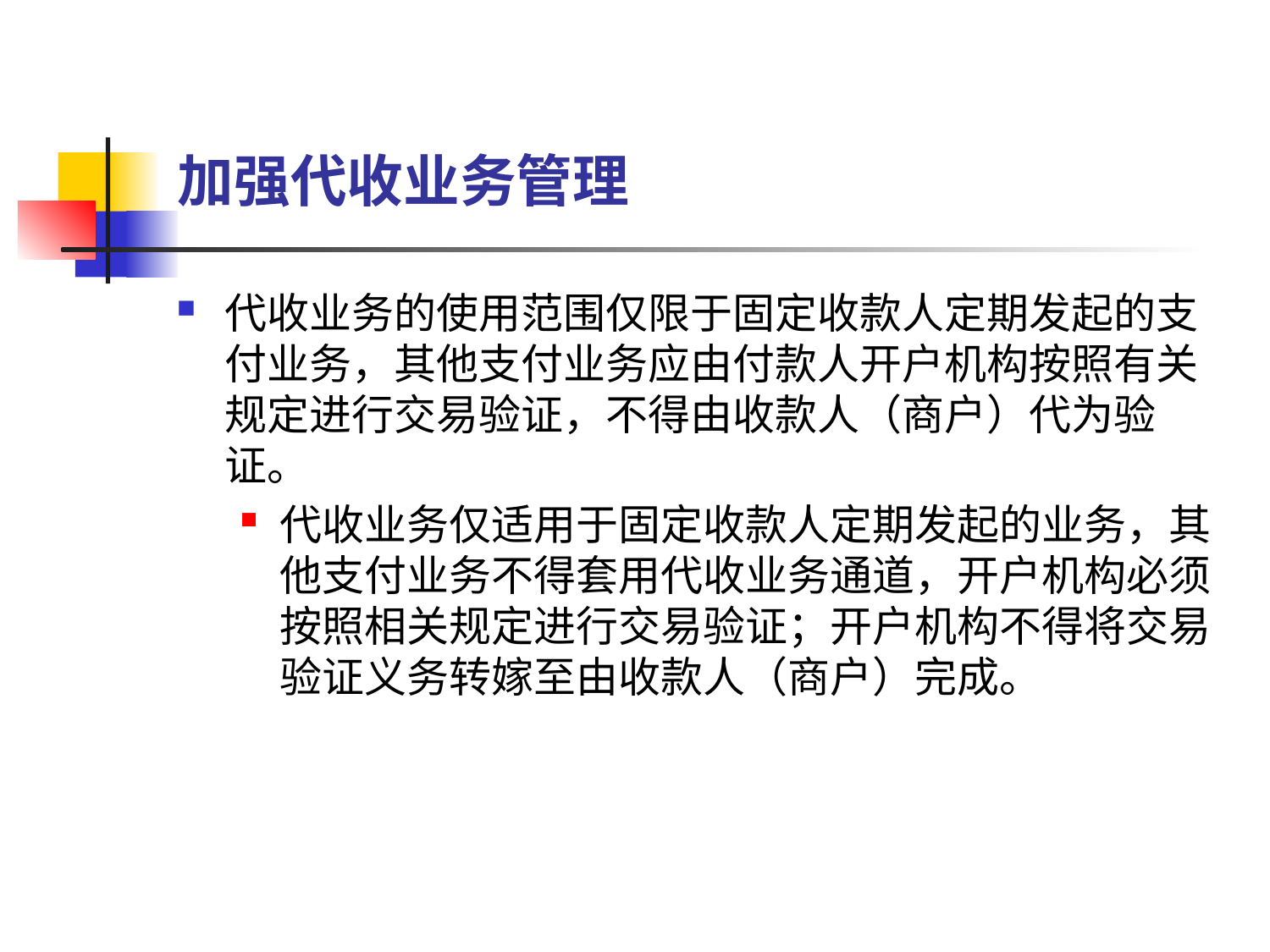

加强代收业务管理
代收业务的使用范围仅限于固定收款人定期发起的支付业务，其他支付业务应由付款人开户机构按照有关规定进行交易验证，不得由收款人（商户）代为验证。
代收业务仅适用于固定收款人定期发起的业务，其他支付业务不得套用代收业务通道，开户机构必须按照相关规定进行交易验证；开户机构不得将交易验证义务转嫁至由收款人（商户）完成。